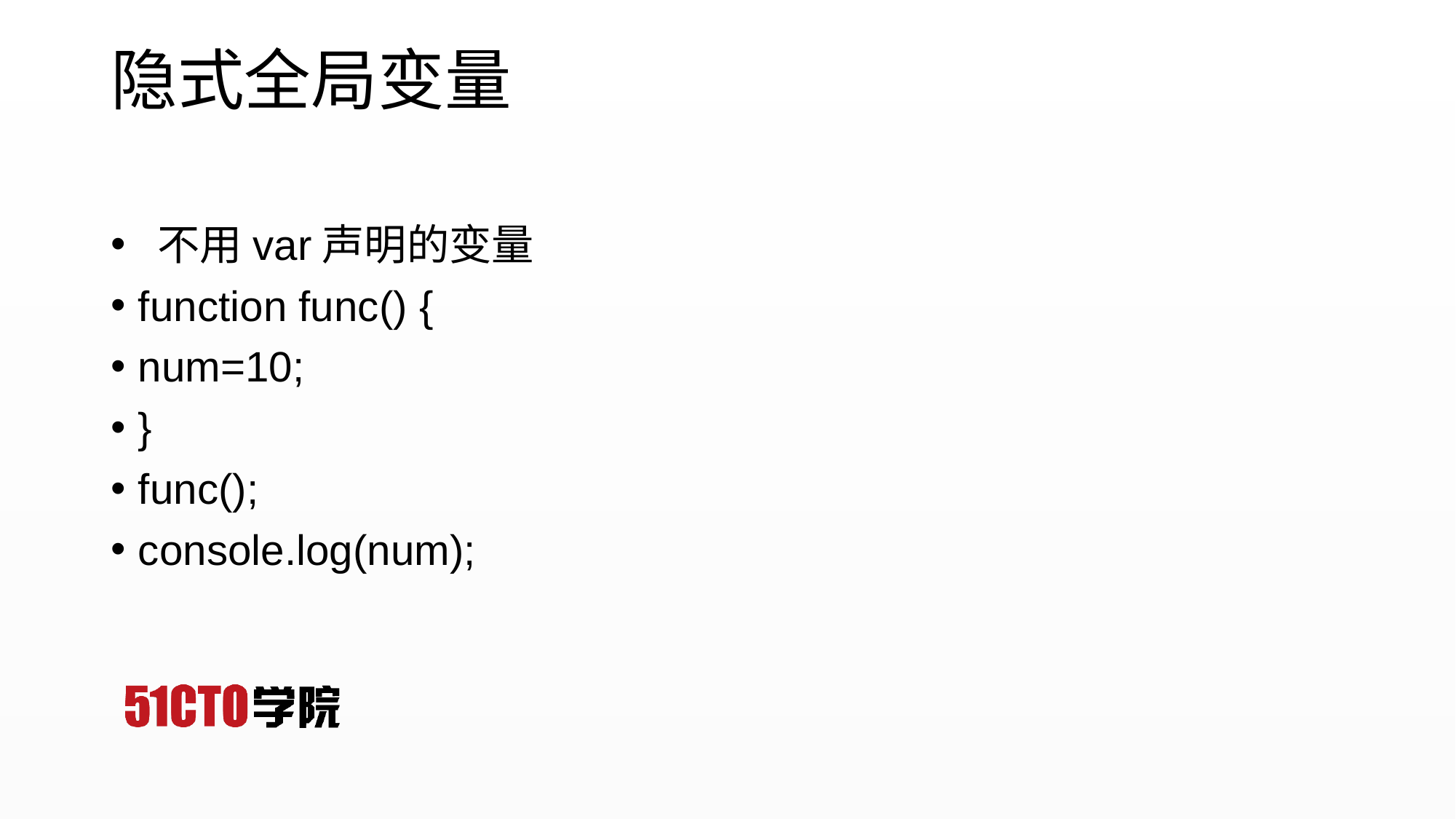

# 隐式全局变量
 不用var声明的变量
function func() {
num=10;
}
func();
console.log(num);